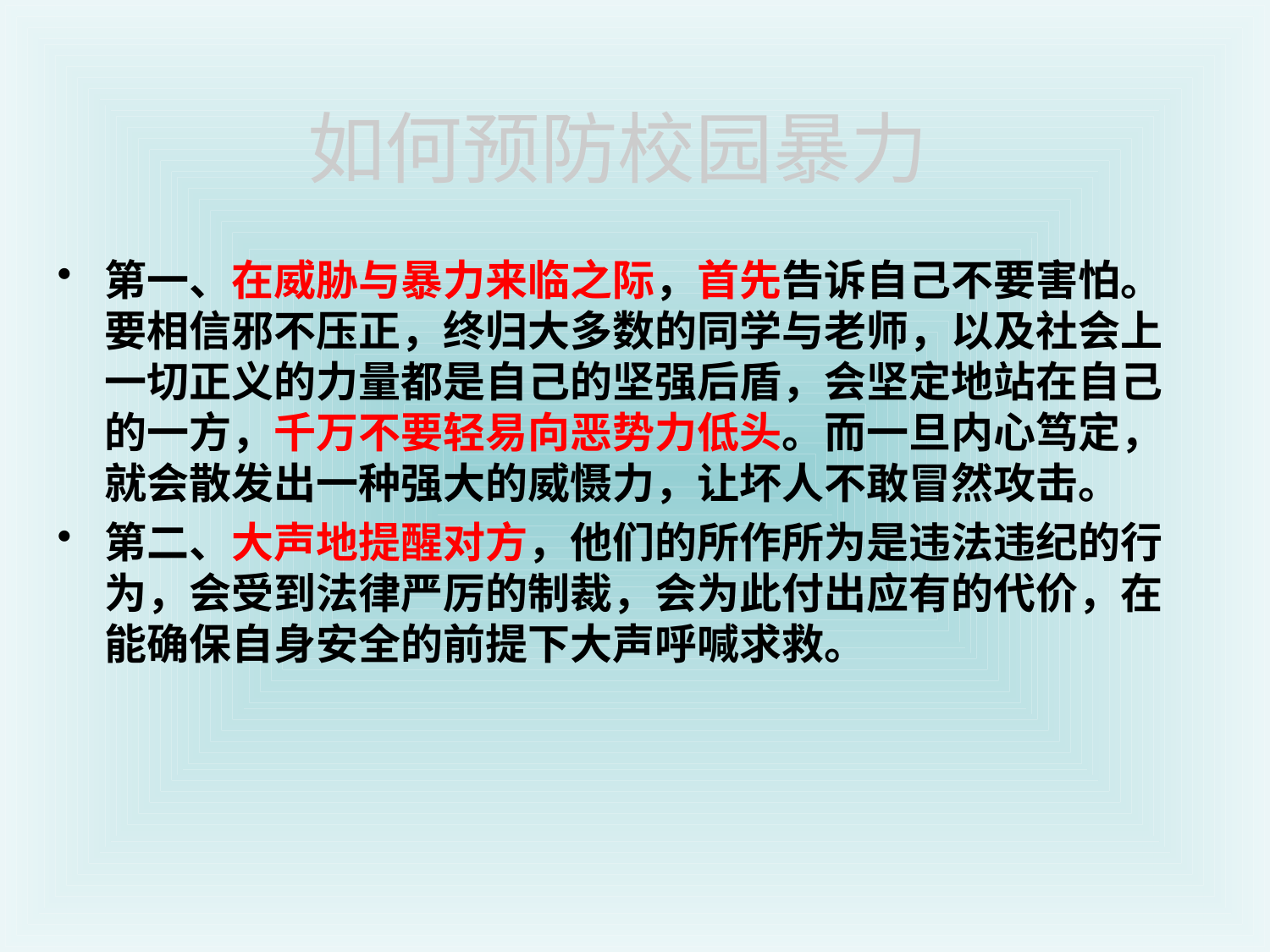

如何预防校园暴力
第一、在威胁与暴力来临之际，首先告诉自己不要害怕。要相信邪不压正，终归大多数的同学与老师，以及社会上一切正义的力量都是自己的坚强后盾，会坚定地站在自己的一方，千万不要轻易向恶势力低头。而一旦内心笃定，就会散发出一种强大的威慑力，让坏人不敢冒然攻击。
第二、大声地提醒对方，他们的所作所为是违法违纪的行为，会受到法律严厉的制裁，会为此付出应有的代价，在能确保自身安全的前提下大声呼喊求救。